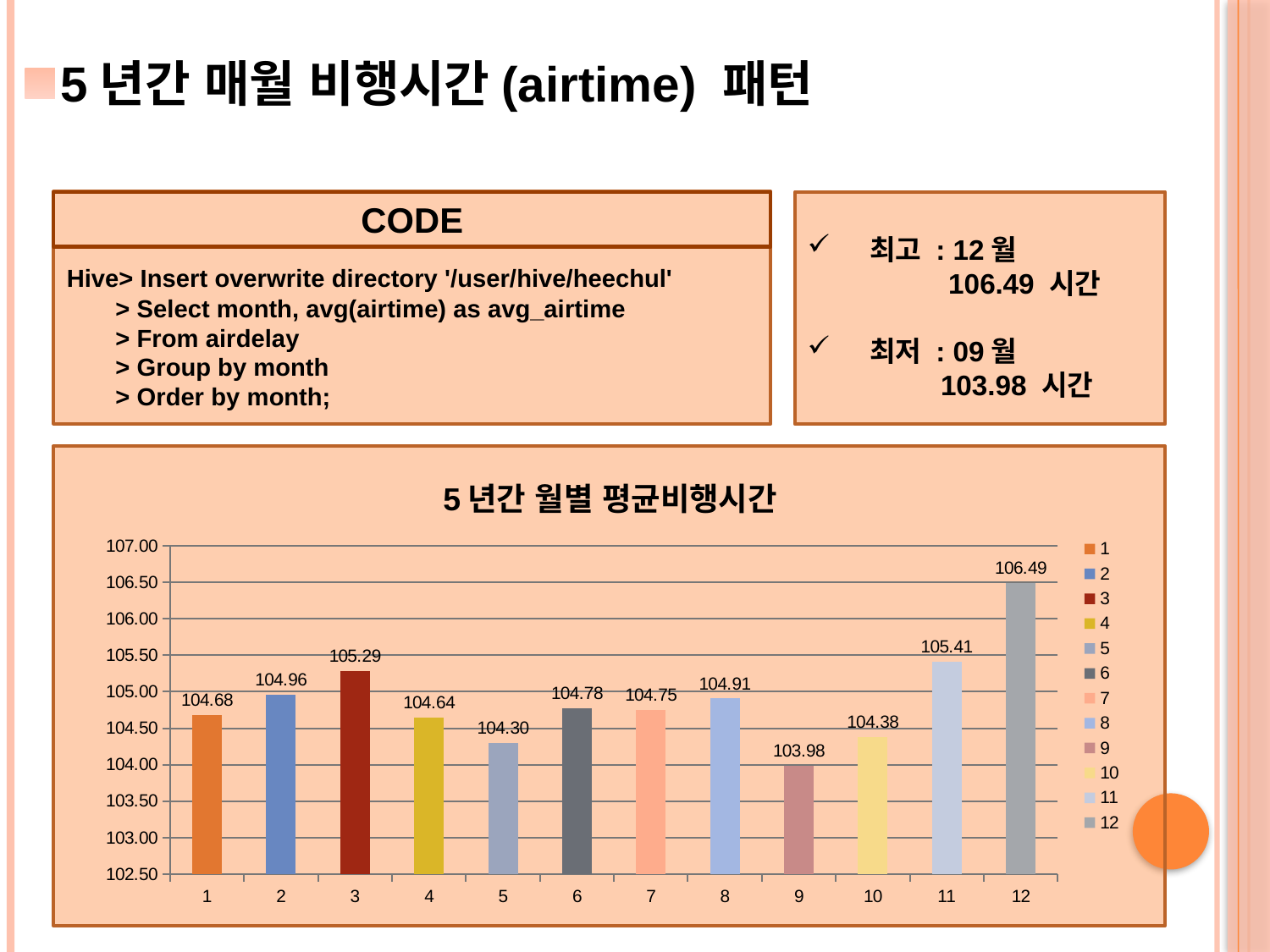

5년간 매월 비행시간(airtime) 패턴

CODE
Hive> Insert overwrite directory '/user/hive/heechul'
       > Select month, avg(airtime) as avg_airtime
       > From airdelay
       > Group by month
       > Order by month;

  최고 : 12월
                  106.49 시간

  최저 : 09월
                 103.98 시간

### Chart: 5년간 월별 평균비행시간

| Category | avg(airtime) |
|---|---|